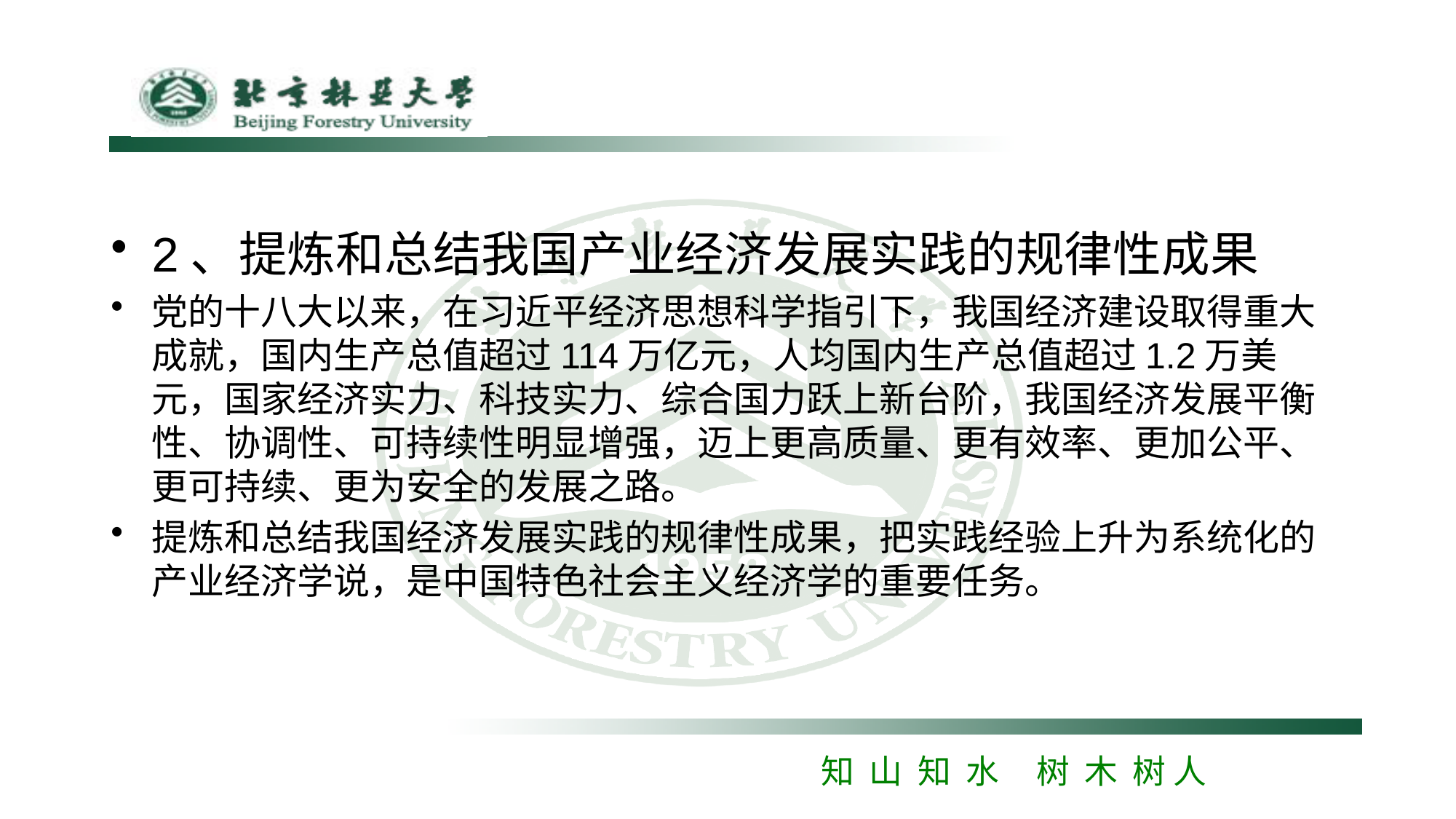

#
2、提炼和总结我国产业经济发展实践的规律性成果
党的十八大以来，在习近平经济思想科学指引下，我国经济建设取得重大成就，国内生产总值超过114万亿元，人均国内生产总值超过1.2万美元，国家经济实力、科技实力、综合国力跃上新台阶，我国经济发展平衡性、协调性、可持续性明显增强，迈上更高质量、更有效率、更加公平、更可持续、更为安全的发展之路。
提炼和总结我国经济发展实践的规律性成果，把实践经验上升为系统化的产业经济学说，是中国特色社会主义经济学的重要任务。